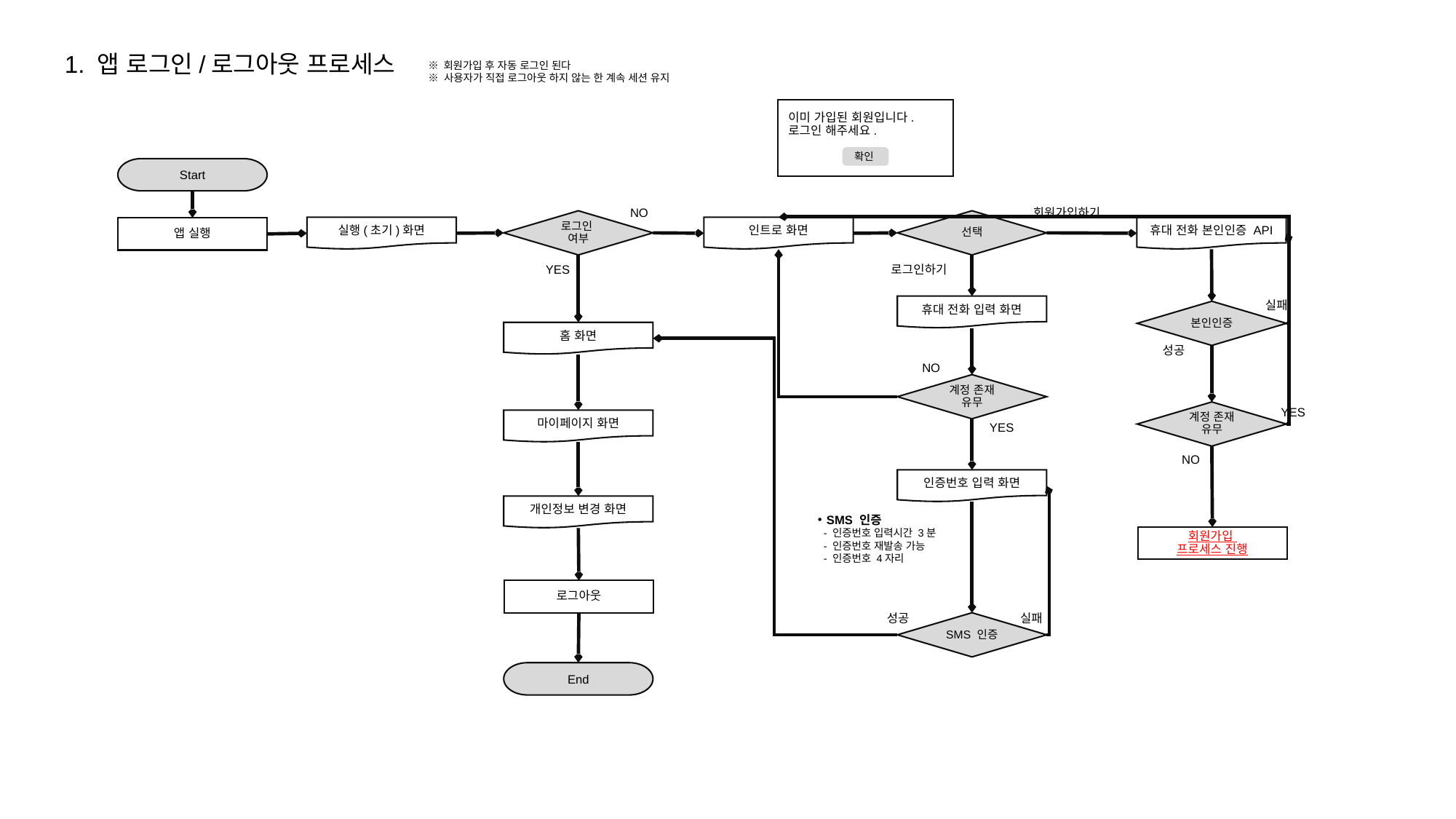

1. 앱 로그인/로그아웃 프로세스
※ 회원가입 후 자동 로그인 된다
※ 사용자가 직접 로그아웃 하지 않는 한 계속 세션 유지
이미 가입된 회원입니다.
로그인 해주세요.

확인
Start
NO
회원가입하기
로그인
여부
선택
실행(초기)화면
인트로 화면
휴대 전화 본인인증 API
앱 실행
YES
로그인하기
실패
휴대 전화 입력 화면
본인인증
홈 화면
성공
NO
계정 존재
유무
YES
계정 존재
유무
마이페이지 화면
YES
NO
인증번호 입력 화면
개인정보 변경 화면
SMS 인증
  - 인증번호 입력시간 3분
  - 인증번호 재발송 가능
  - 인증번호 4자리
회원가입
프로세스 진행
로그아웃
성공
실패
SMS 인증
End